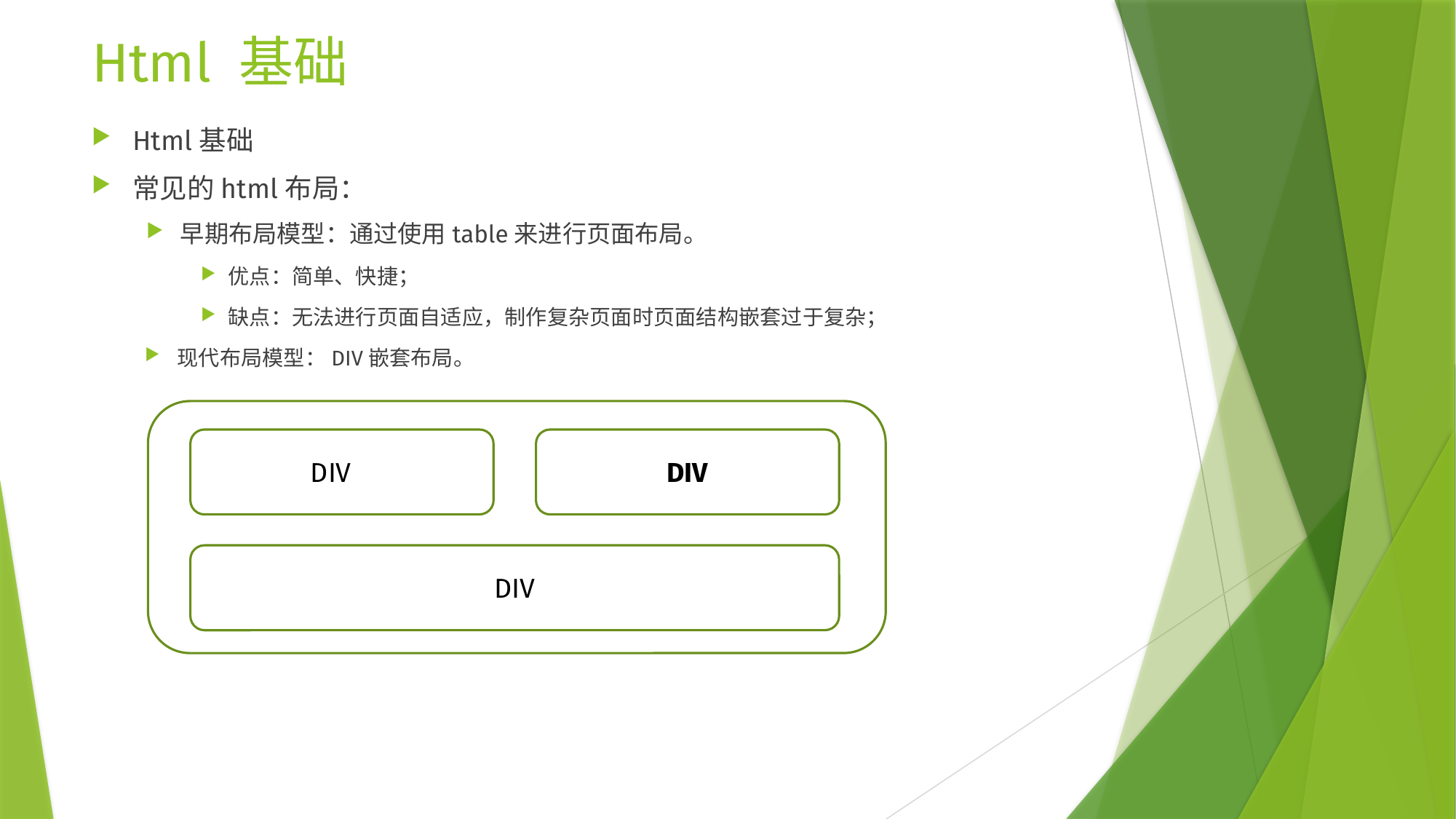

# Html 基础
Html基础
常见的html布局：
早期布局模型：通过使用table来进行页面布局。
优点：简单、快捷；
缺点：无法进行页面自适应，制作复杂页面时页面结构嵌套过于复杂；
现代布局模型：DIV嵌套布局。

DIV
DIV

DIV